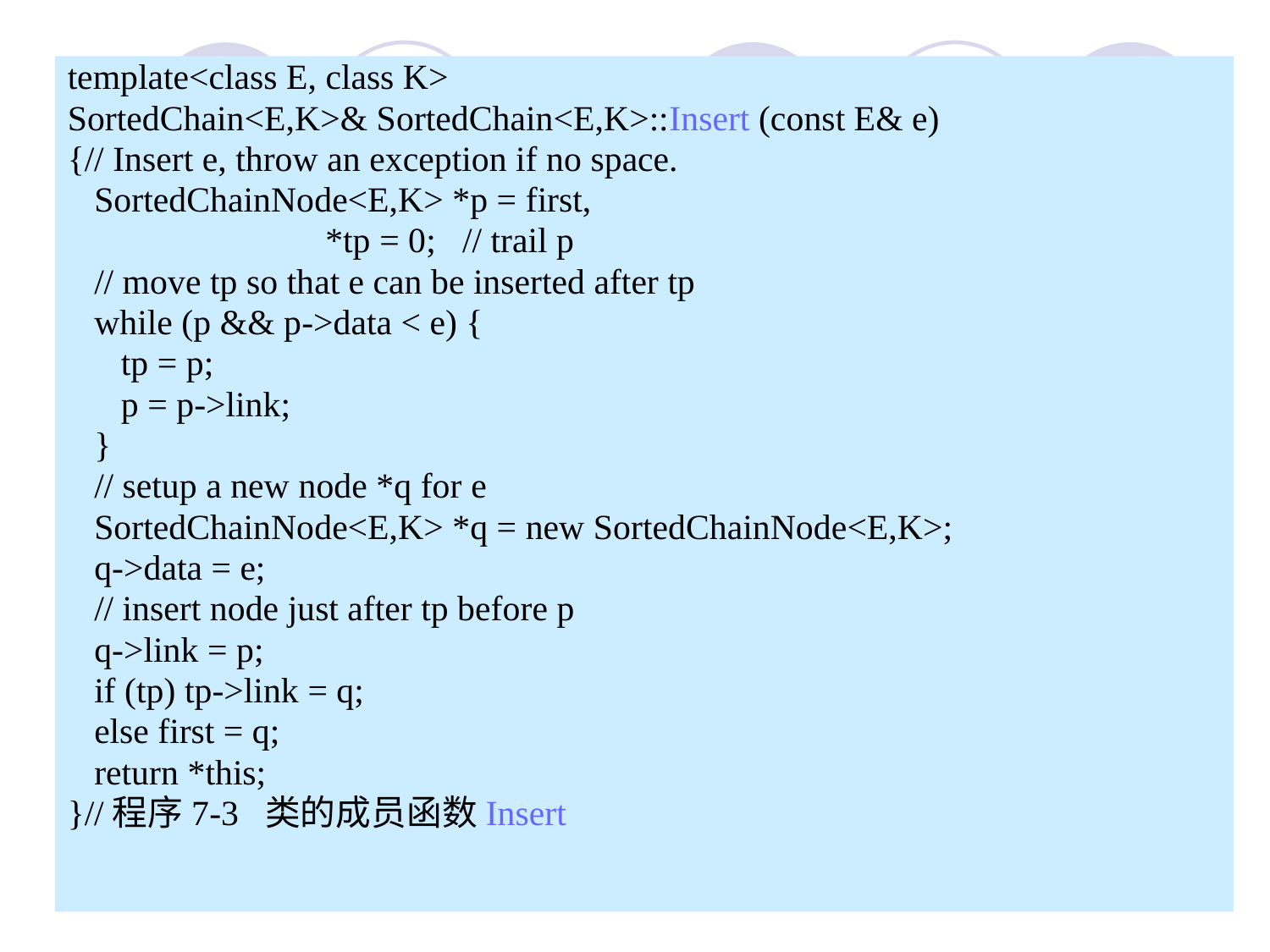

19
template<class E, class K>
SortedChain<E,K>& SortedChain<E,K>::Insert (const E& e)
{// Insert e, throw an exception if no space.
   SortedChainNode<E,K> *p = first,
                             *tp = 0;   // trail p
   // move tp so that e can be inserted after tp
   while (p && p->data < e) {
      tp = p;
      p = p->link;
   }
   // setup a new node *q for e
   SortedChainNode<E,K> *q = new SortedChainNode<E,K>;
   q->data = e;
   // insert node just after tp before p
   q->link = p;
   if (tp) tp->link = q;
   else first = q;
   return *this;
}//程序7-3  类的成员函数Insert
7.2	Linear List Representation